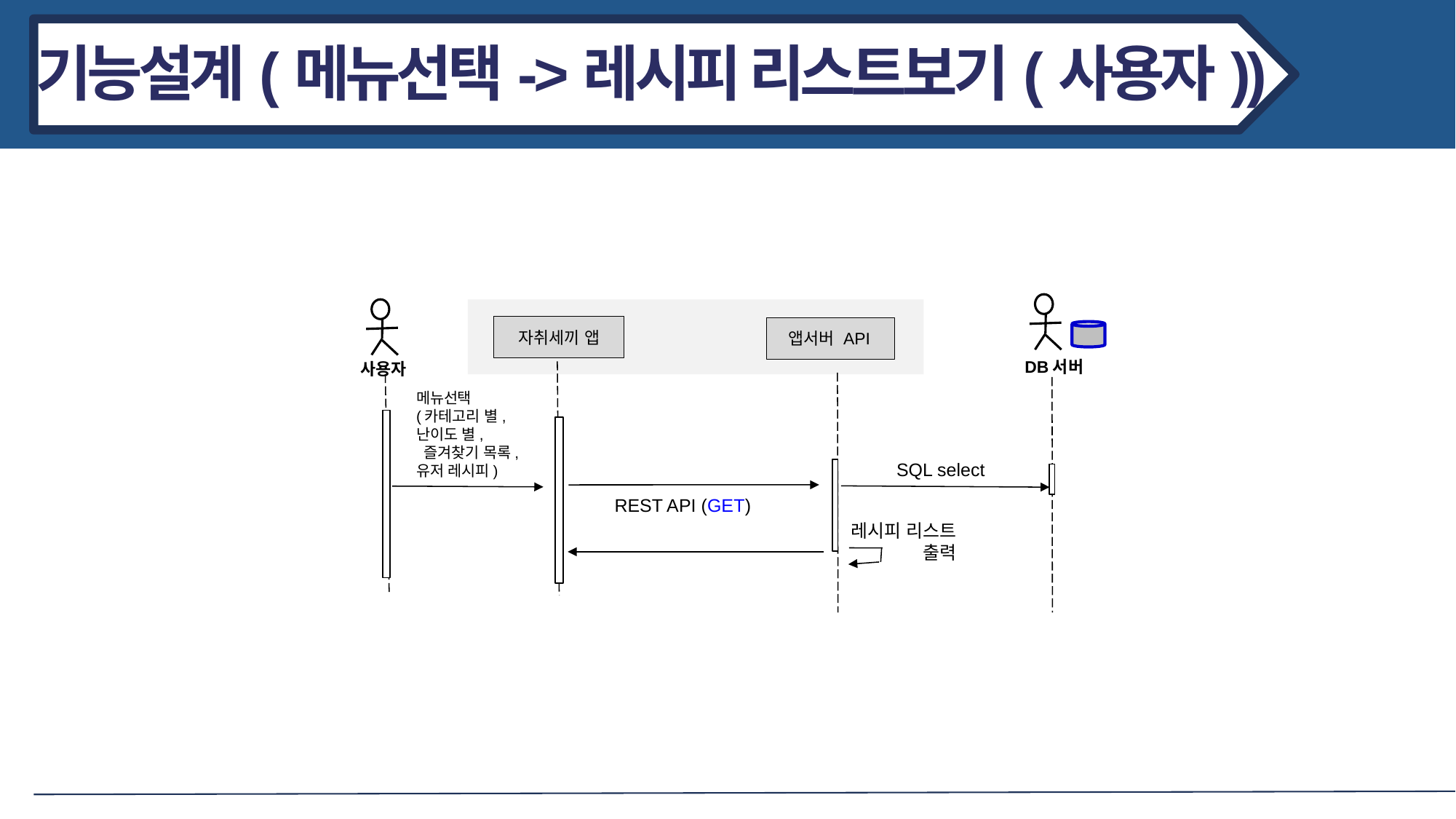

기능설계(메뉴선택->레시피 리스트보기(사용자))

자취세끼 앱
앱서버 API
DB서버
사용자
메뉴선택
(카테고리 별,
난이도 별,
 즐겨찾기 목록,
유저 레시피)

 SQL select

REST API (GET)
레시피 리스트
출력